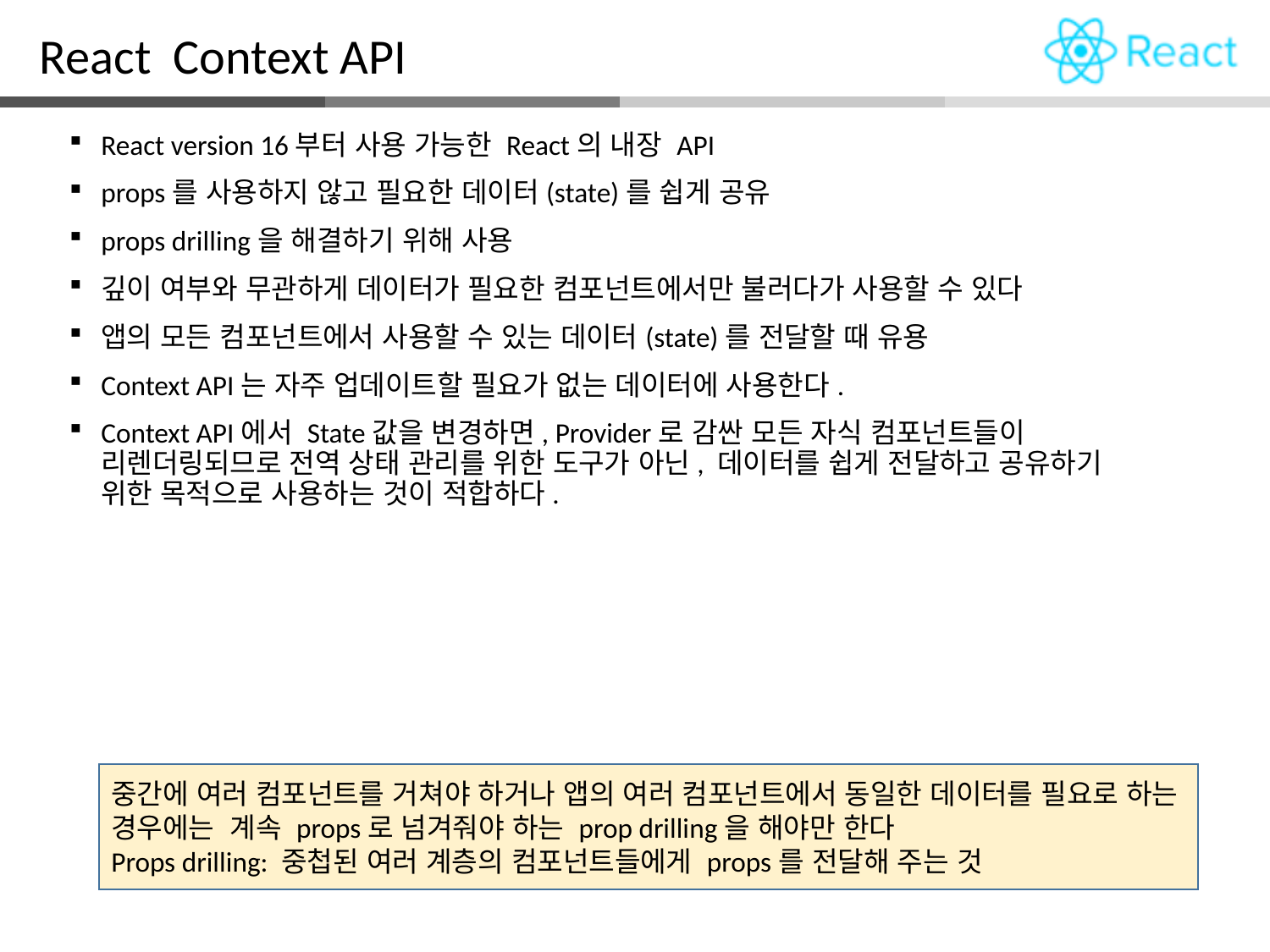

React  Context API
React version 16부터 사용 가능한 React의 내장 API
props를 사용하지 않고 필요한 데이터(state)를 쉽게 공유
props drilling을 해결하기 위해 사용
깊이 여부와 무관하게 데이터가 필요한 컴포넌트에서만 불러다가 사용할 수 있다
앱의 모든 컴포넌트에서 사용할 수 있는 데이터(state)를 전달할 때 유용
Context API는 자주 업데이트할 필요가 없는 데이터에 사용한다.
Context API에서 State값을 변경하면, Provider로 감싼 모든 자식 컴포넌트들이 리렌더링되므로 전역 상태 관리를 위한 도구가 아닌, 데이터를 쉽게 전달하고 공유하기 위한 목적으로 사용하는 것이 적합하다.

중간에 여러 컴포넌트를 거쳐야 하거나 앱의 여러 컴포넌트에서 동일한 데이터를 필요로 하는 경우에는  계속 props로 넘겨줘야 하는 prop drilling을 해야만 한다
Props drilling: 중첩된 여러 계층의 컴포넌트들에게 props를 전달해 주는 것